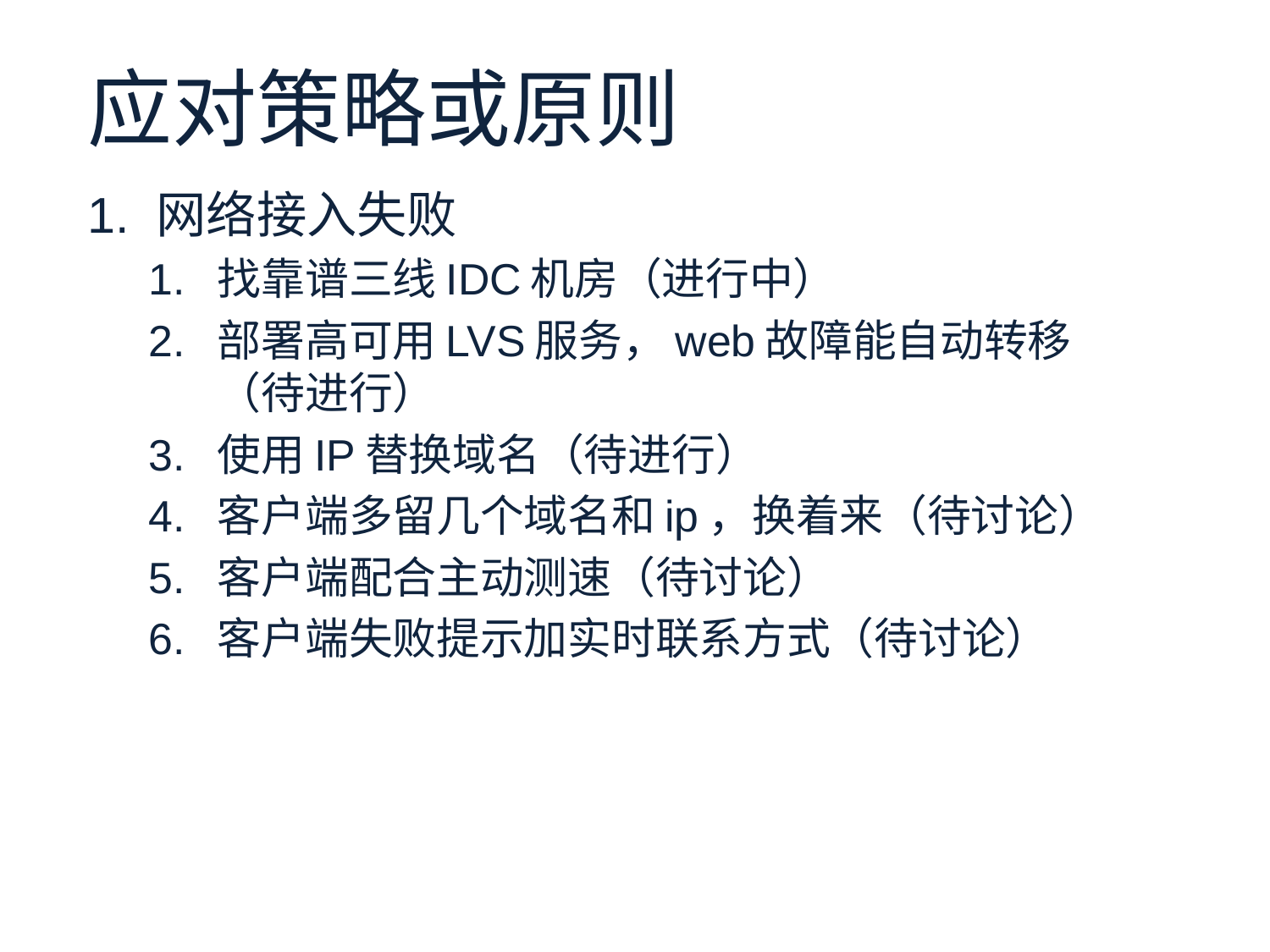

# 应对策略或原则
网络接入失败
找靠谱三线IDC机房（进行中）
部署高可用LVS服务，web故障能自动转移（待进行）
使用IP替换域名（待进行）
客户端多留几个域名和ip，换着来（待讨论）
客户端配合主动测速（待讨论）
客户端失败提示加实时联系方式（待讨论）